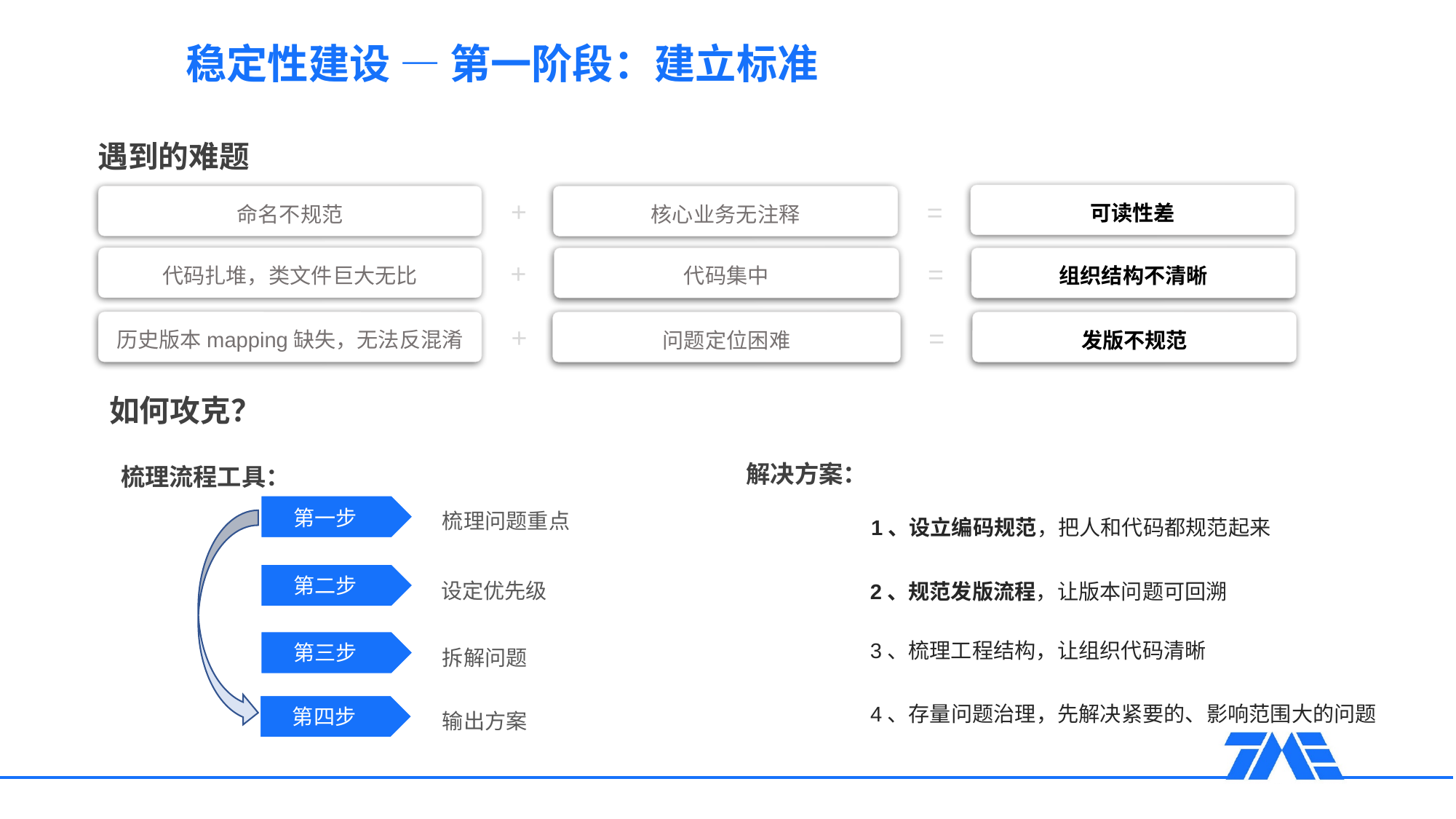

稳定性建设 — 第一阶段：建立标准
遇到的难题
可读性差
命名不规范
核心业务无注释
+
=
代码扎堆，类文件巨大无比
代码集中
组织结构不清晰
+
=
历史版本mapping缺失，无法反混淆
问题定位困难
发版不规范
+
=
如何攻克？
解决方案：
输出
方案
整合多部门协作的工作流程
2、规范发版流程，让版本问题可回溯
整合单部门工作流程
3、梳理工程结构，让组织代码清晰
4、存量问题治理，先解决紧要的、影响范围大的问题
一对一了解业务同学现有工作流程
梳理流程工具：

1、设立编码规范，把人和代码都规范起来
梳理问题重点
第一步

第二步
设定优先级

第三步
拆解问题

第四步
输出方案